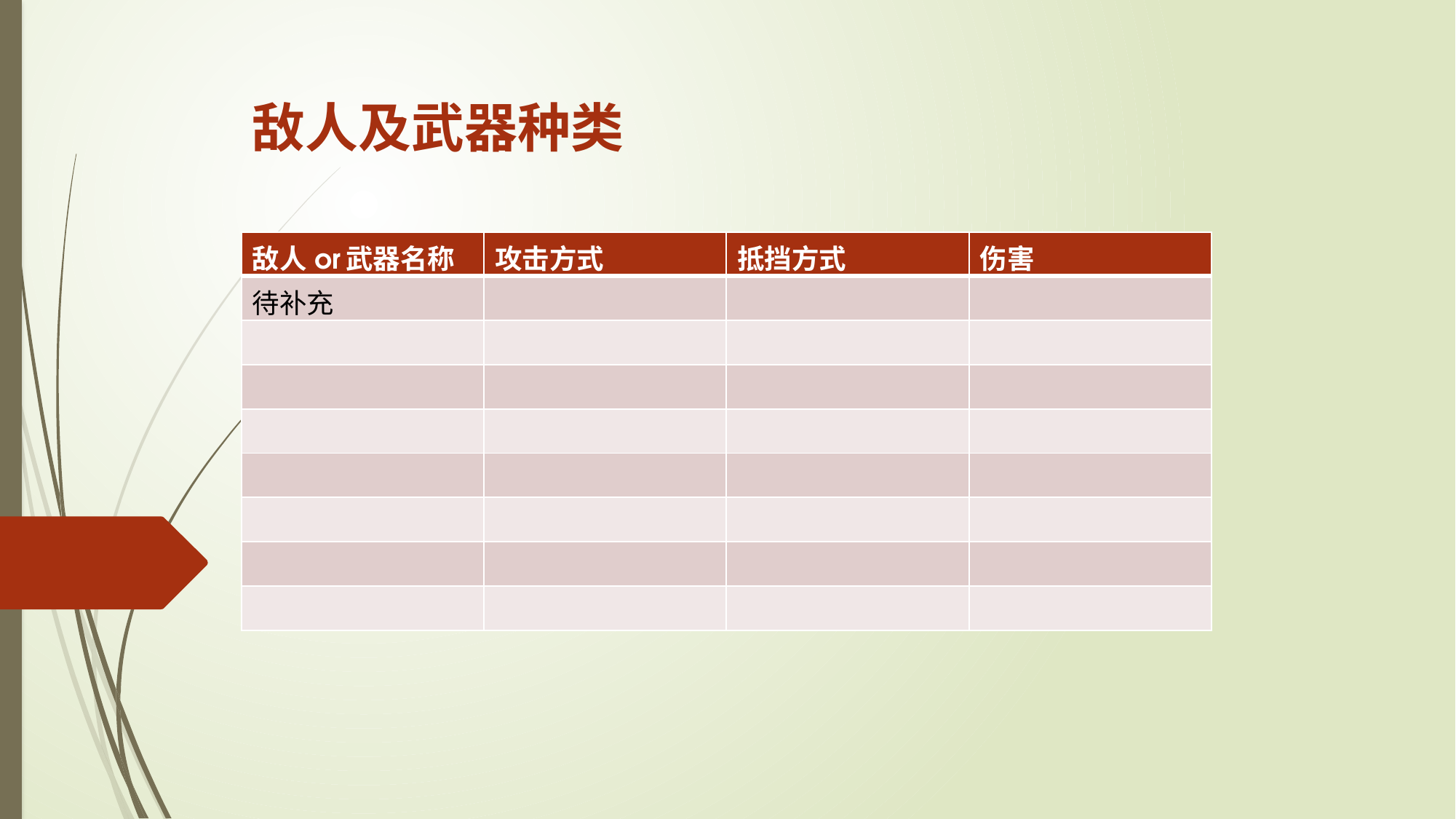

敌人及武器种类
| 敌人or武器名称 | 攻击方式 | 抵挡方式 | 伤害 |
| --- | --- | --- | --- |
| 待补充 |  |  |  |
|  |  |  |  |
|  |  |  |  |
|  |  |  |  |
|  |  |  |  |
|  |  |  |  |
|  |  |  |  |
|  |  |  |  |